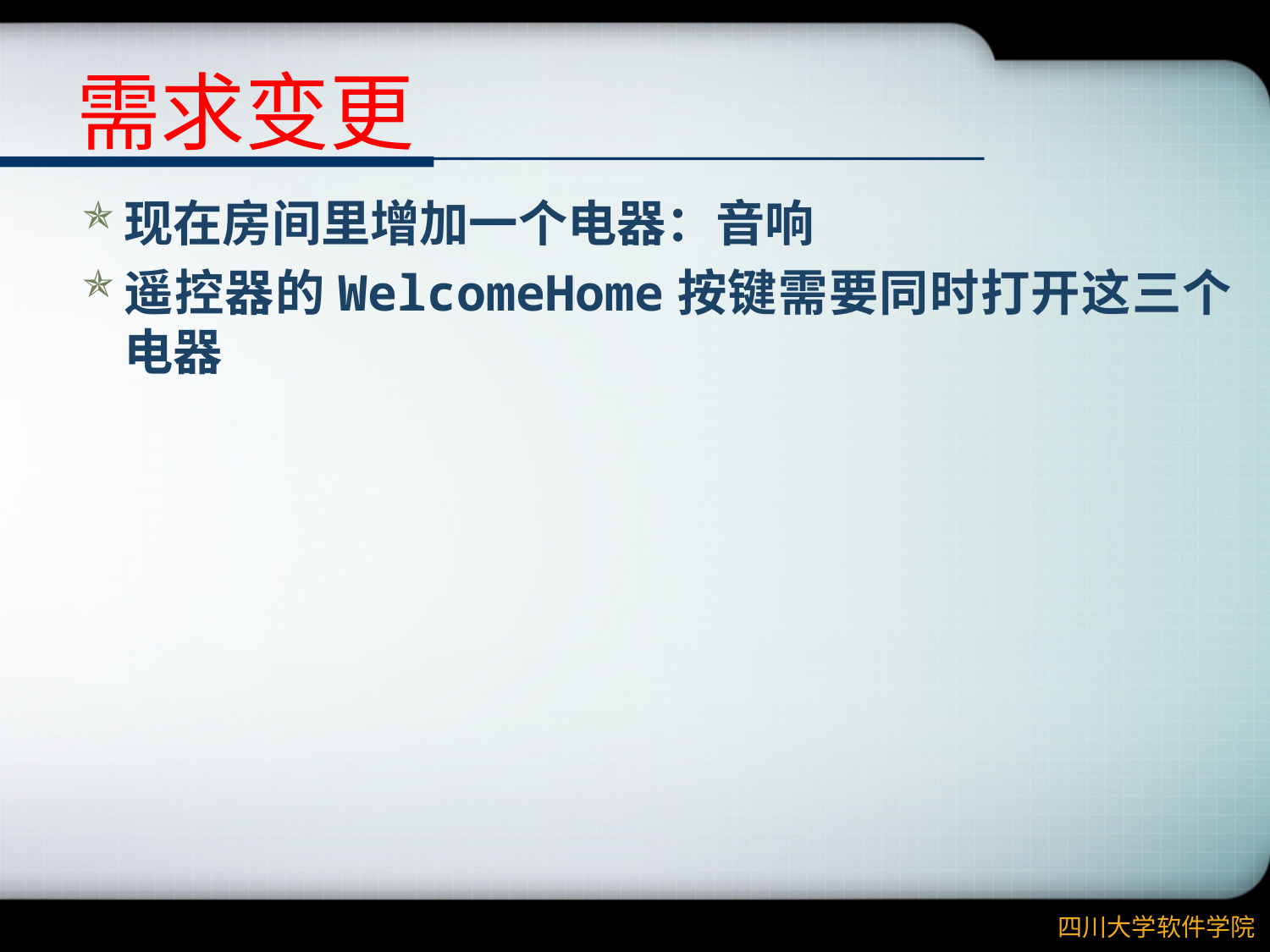

# 需求变更
现在房间里增加一个电器：音响
遥控器的WelcomeHome按键需要同时打开这三个电器